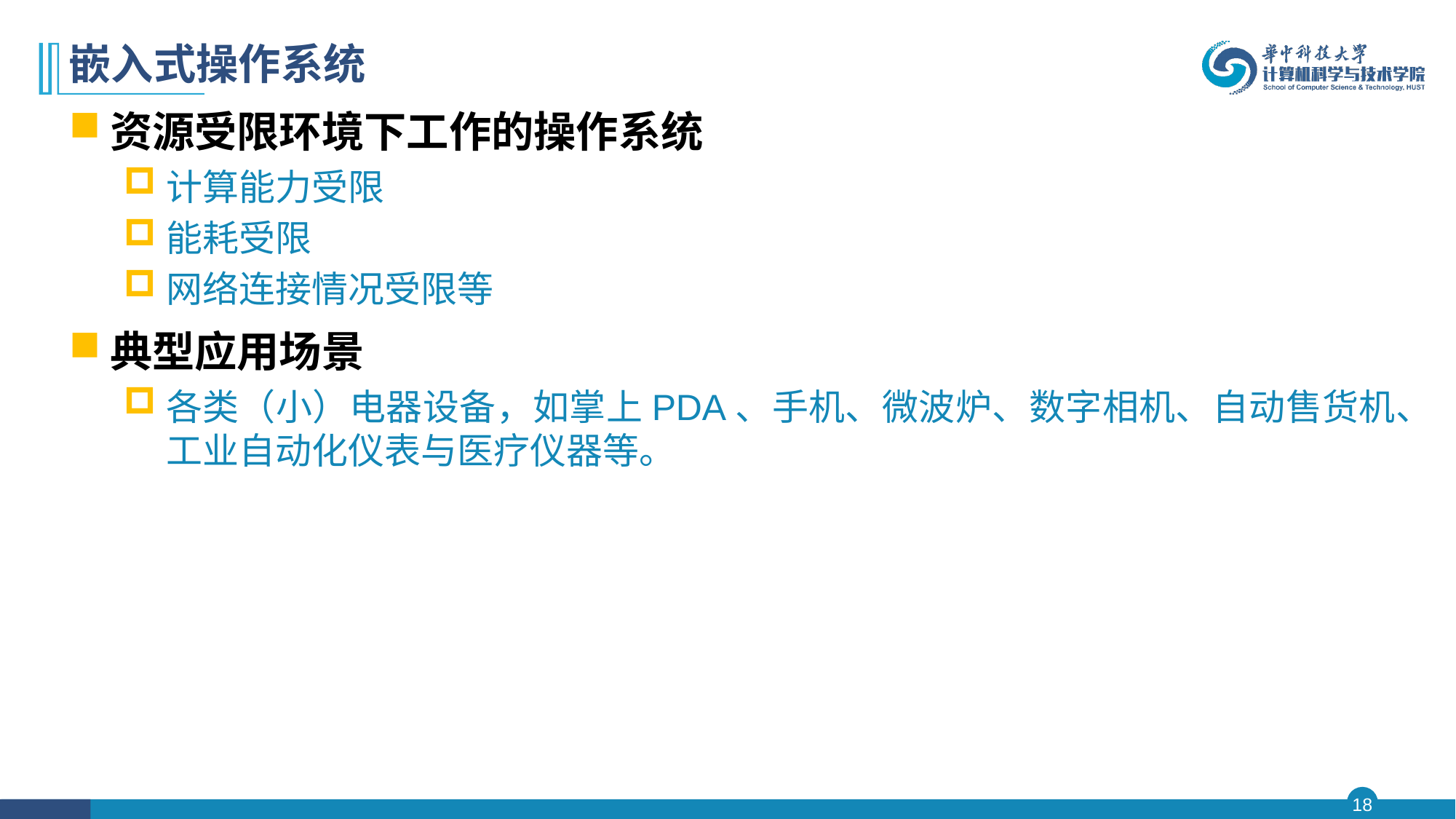

# 嵌入式操作系统
资源受限环境下工作的操作系统
计算能力受限
能耗受限
网络连接情况受限等
典型应用场景
各类（小）电器设备，如掌上PDA、手机、微波炉、数字相机、自动售货机、工业自动化仪表与医疗仪器等。